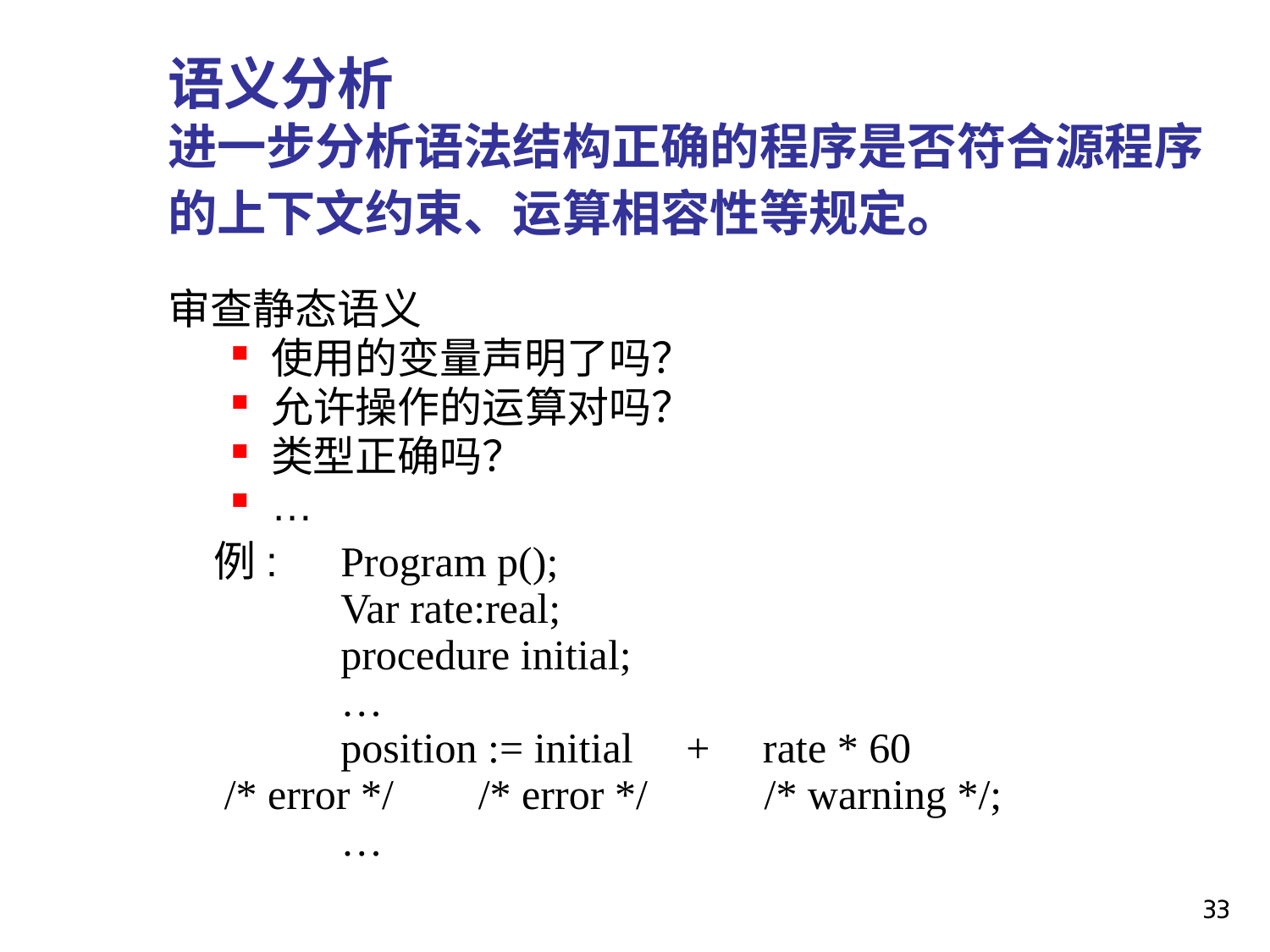

# 语义分析 进一步分析语法结构正确的程序是否符合源程序的上下文约束、运算相容性等规定。
审查静态语义
使用的变量声明了吗？
允许操作的运算对吗？
类型正确吗？
…
例:	Program p();
	Var rate:real;
	procedure initial;
	…
	position := initial     +     rate * 60
 /* error */ 	 /* error */           /* warning */;
	…
33